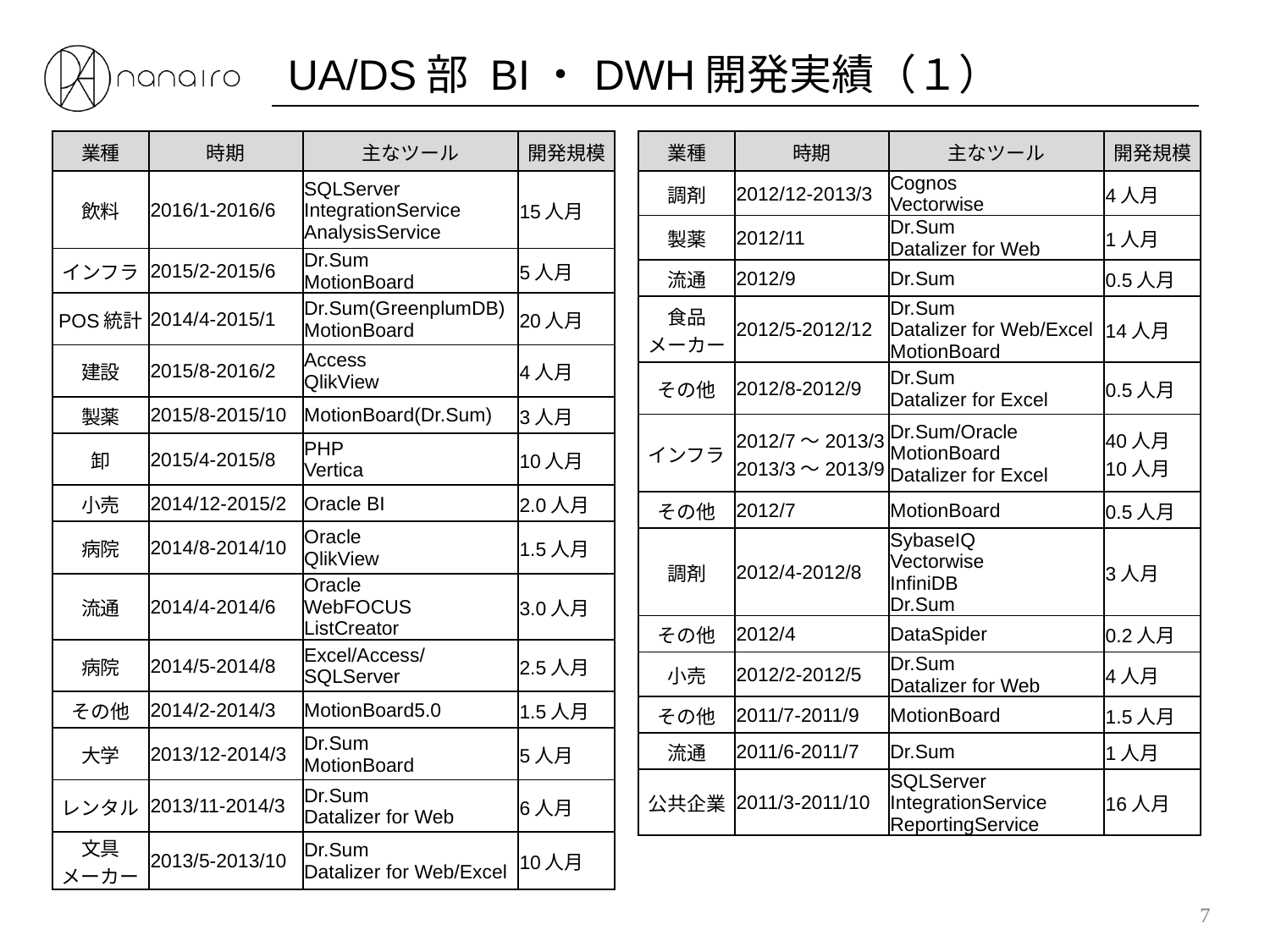

UA/DS部 BI・DWH開発実績（１）
| 業種 | 時期 | 主なツール | 開発規模 |
| --- | --- | --- | --- |
| 飲料 | 2016/1-2016/6 | SQLServer IntegrationService AnalysisService | 15人月 |
| インフラ | 2015/2-2015/6 | Dr.Sum MotionBoard | 5人月 |
| POS統計 | 2014/4-2015/1 | Dr.Sum(GreenplumDB) MotionBoard | 20人月 |
| 建設 | 2015/8-2016/2 | Access QlikView | 4人月 |
| 製薬 | 2015/8-2015/10 | MotionBoard(Dr.Sum) | 3人月 |
| 卸 | 2015/4-2015/8 | PHP Vertica | 10人月 |
| 小売 | 2014/12-2015/2 | Oracle BI | 2.0人月 |
| 病院 | 2014/8-2014/10 | Oracle QlikView | 1.5人月 |
| 流通 | 2014/4-2014/6 | Oracle WebFOCUS ListCreator | 3.0人月 |
| 病院 | 2014/5-2014/8 | Excel/Access/ SQLServer | 2.5人月 |
| その他 | 2014/2-2014/3 | MotionBoard5.0 | 1.5人月 |
| 大学 | 2013/12-2014/3 | Dr.Sum MotionBoard | 5人月 |
| レンタル | 2013/11-2014/3 | Dr.Sum Datalizer for Web | 6人月 |
| 文具 メーカー | 2013/5-2013/10 | Dr.Sum Datalizer for Web/Excel | 10人月 |
| 業種 | 時期 | 主なツール | 開発規模 |
| --- | --- | --- | --- |
| 調剤 | 2012/12-2013/3 | Cognos Vectorwise | 4人月 |
| 製薬 | 2012/11 | Dr.Sum Datalizer for Web | 1人月 |
| 流通 | 2012/9 | Dr.Sum | 0.5人月 |
| 食品 メーカー | 2012/5-2012/12 | Dr.Sum Datalizer for Web/Excel MotionBoard | 14人月 |
| その他 | 2012/8-2012/9 | Dr.Sum Datalizer for Excel | 0.5人月 |
| インフラ | 2012/7～2013/3 2013/3～2013/9 | Dr.Sum/Oracle MotionBoard Datalizer for Excel | 40人月 10人月 |
| その他 | 2012/7 | MotionBoard | 0.5人月 |
| 調剤 | 2012/4-2012/8 | SybaseIQ Vectorwise InfiniDB Dr.Sum | 3人月 |
| その他 | 2012/4 | DataSpider | 0.2人月 |
| 小売 | 2012/2-2012/5 | Dr.Sum Datalizer for Web | 4人月 |
| その他 | 2011/7-2011/9 | MotionBoard | 1.5人月 |
| 流通 | 2011/6-2011/7 | Dr.Sum | 1人月 |
| 公共企業 | 2011/3-2011/10 | SQLServer IntegrationService ReportingService | 16人月 |
7